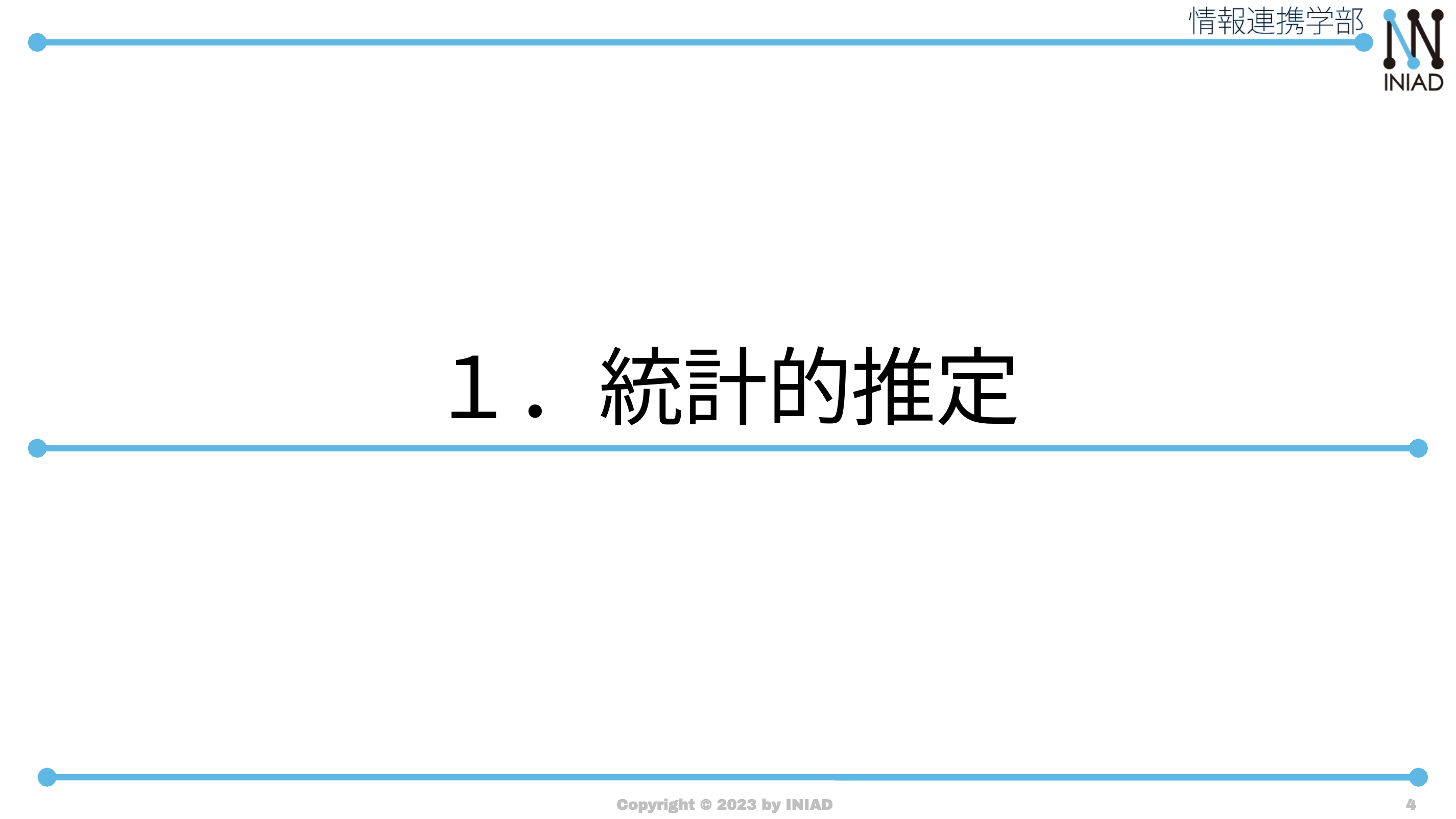

# １．統計的推定

Copyright © 2023 by INIAD
4